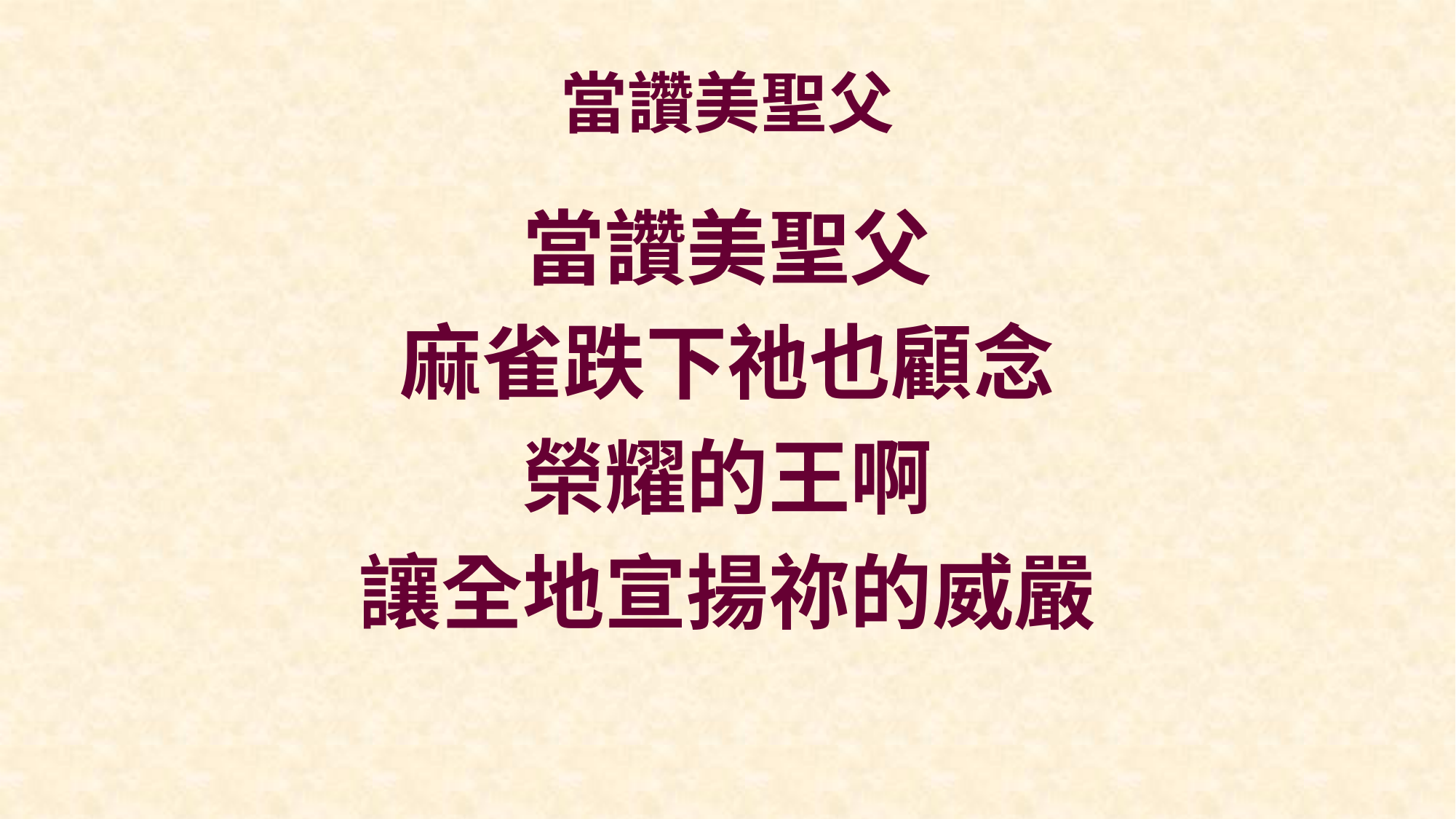

# 當讚美聖父
當讚美聖父
麻雀跌下祂也顧念
榮耀的王啊
讓全地宣揚祢的威嚴